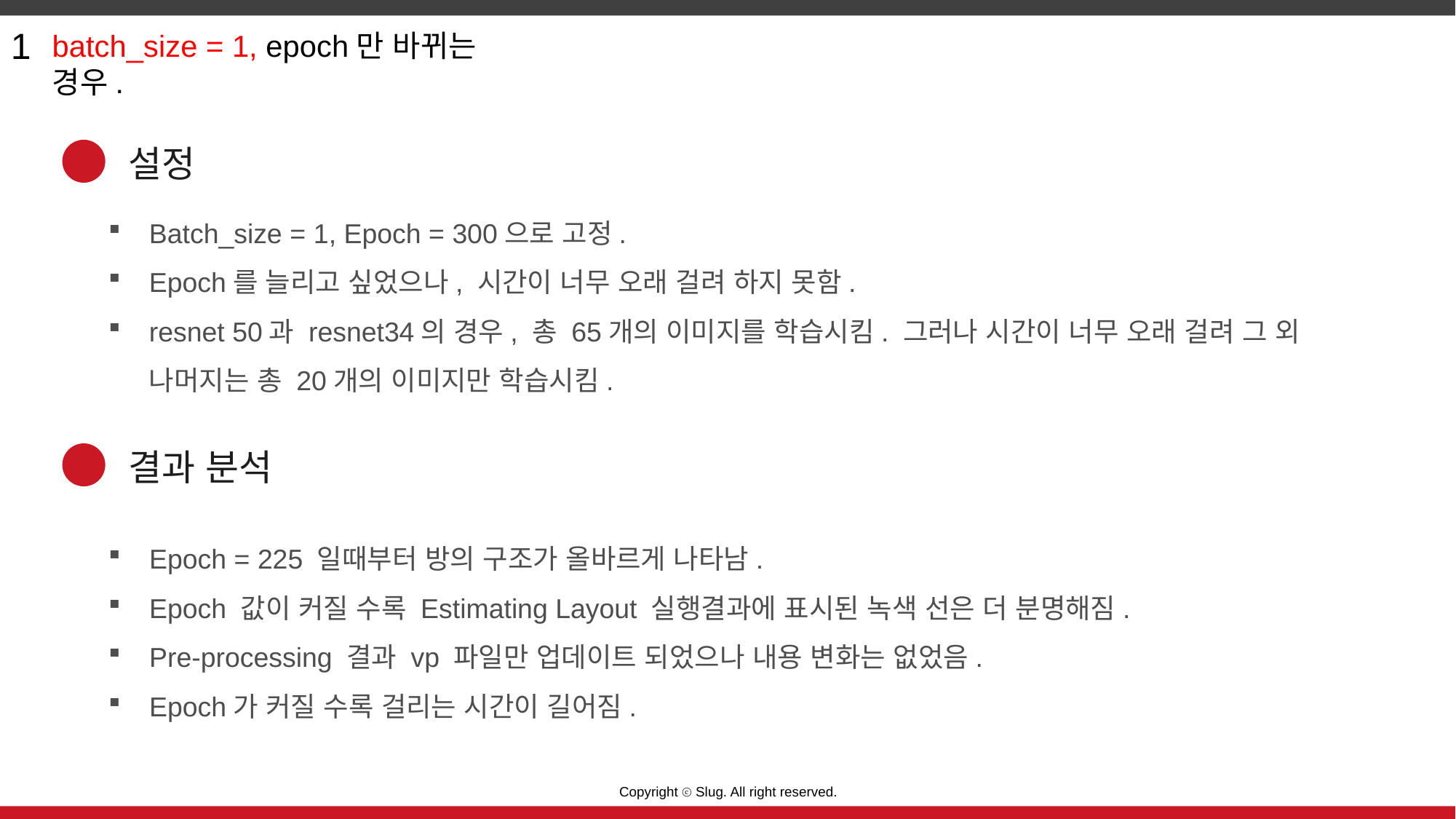

1
batch_size = 1, epoch만 바뀌는 경우.
설정

Batch_size = 1, Epoch = 300으로 고정.
Epoch를 늘리고 싶었으나, 시간이 너무 오래 걸려 하지 못함.
resnet 50과 resnet34의 경우, 총 65개의 이미지를 학습시킴. 그러나 시간이 너무 오래 걸려 그 외 나머지는 총 20개의 이미지만 학습시킴.
결과 분석

Epoch = 225 일때부터 방의 구조가 올바르게 나타남.
Epoch 값이 커질 수록 Estimating Layout 실행결과에 표시된 녹색 선은 더 분명해짐.
Pre-processing 결과 vp 파일만 업데이트 되었으나 내용 변화는 없었음.
Epoch가 커질 수록 걸리는 시간이 길어짐.